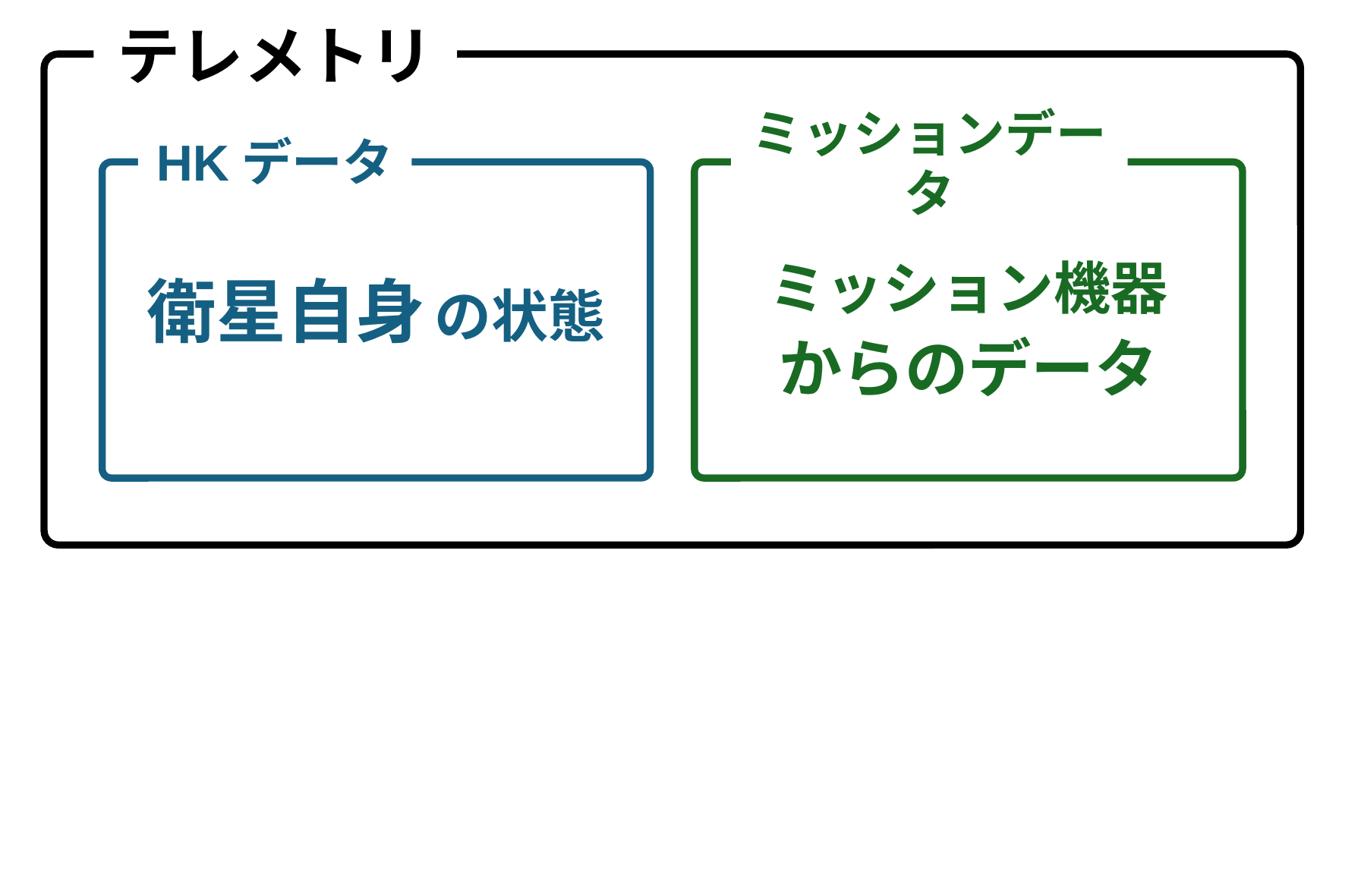

テレメトリ

HKデータ
ミッションデータ

ミッション機器
からのデータ
衛星自身 の状態